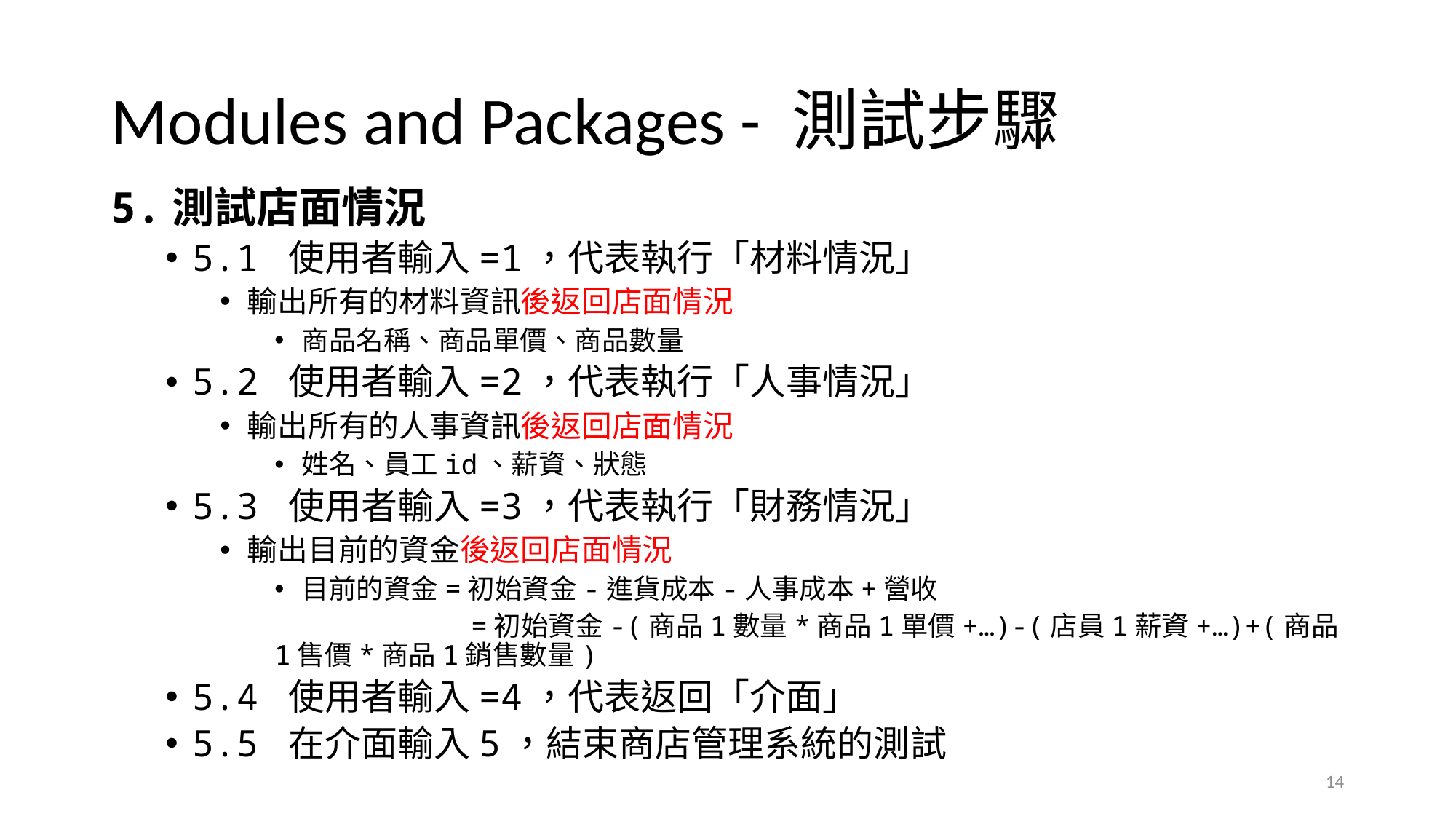

# Modules and Packages - 測試步驟
5.測試店面情況
5.1 使用者輸入=1，代表執行「材料情況」
輸出所有的材料資訊後返回店面情況
商品名稱、商品單價、商品數量
5.2 使用者輸入=2，代表執行「人事情況」
輸出所有的人事資訊後返回店面情況
姓名、員工id、薪資、狀態
5.3 使用者輸入=3，代表執行「財務情況」
輸出目前的資金後返回店面情況
目前的資金=初始資金-進貨成本-人事成本+營收
            =初始資金-(商品1數量*商品1單價+…)-(店員1薪資+…)+(商品1售價*商品1銷售數量)
5.4 使用者輸入=4，代表返回「介面」
5.5 在介面輸入5，結束商店管理系統的測試
14